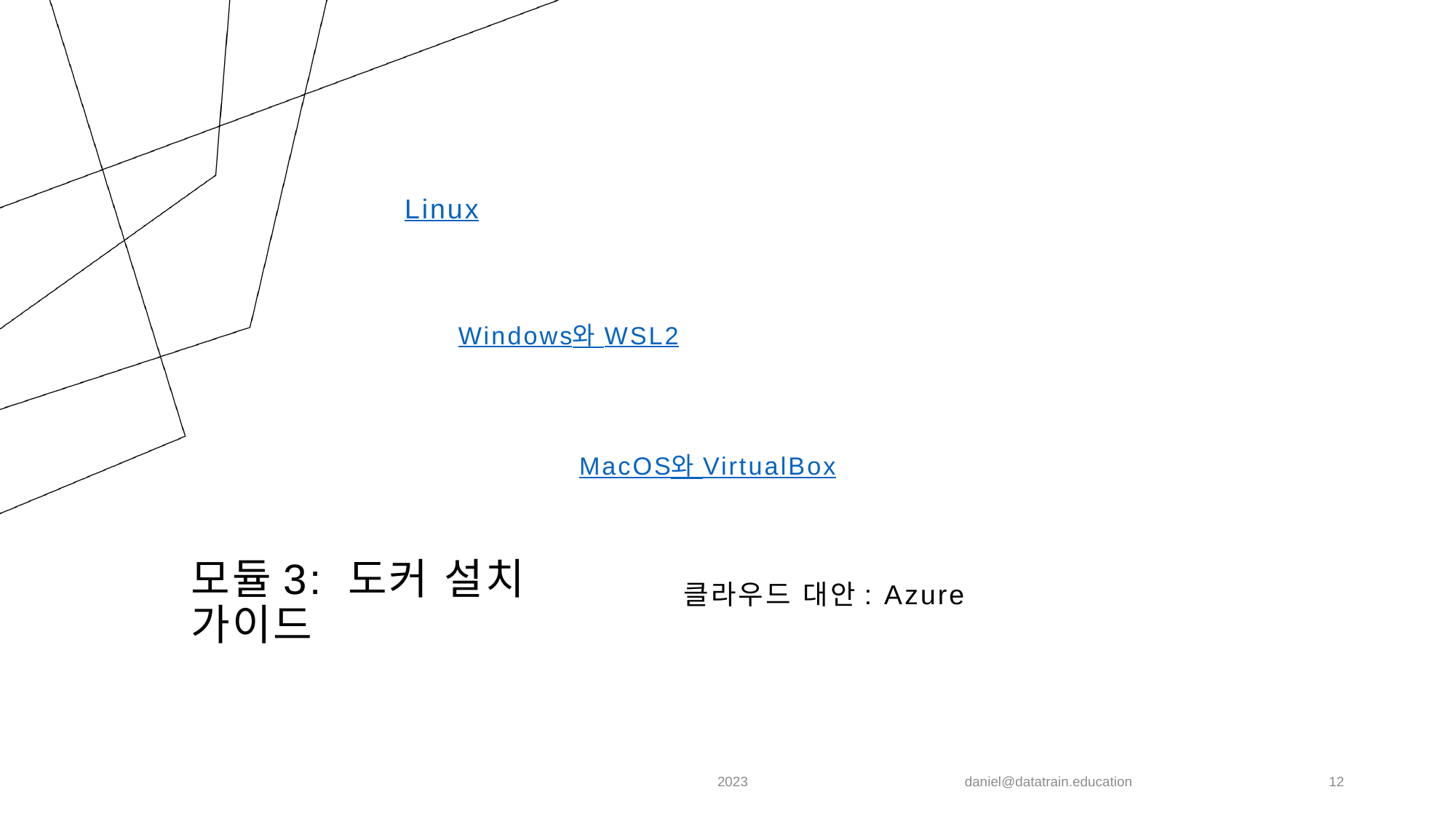

Linux
Windows와 WSL2
MacOS와 VirtualBox
# 모듈3: 도커 설치 가이드
클라우드 대안: Azure
2023
daniel@datatrain.education
12